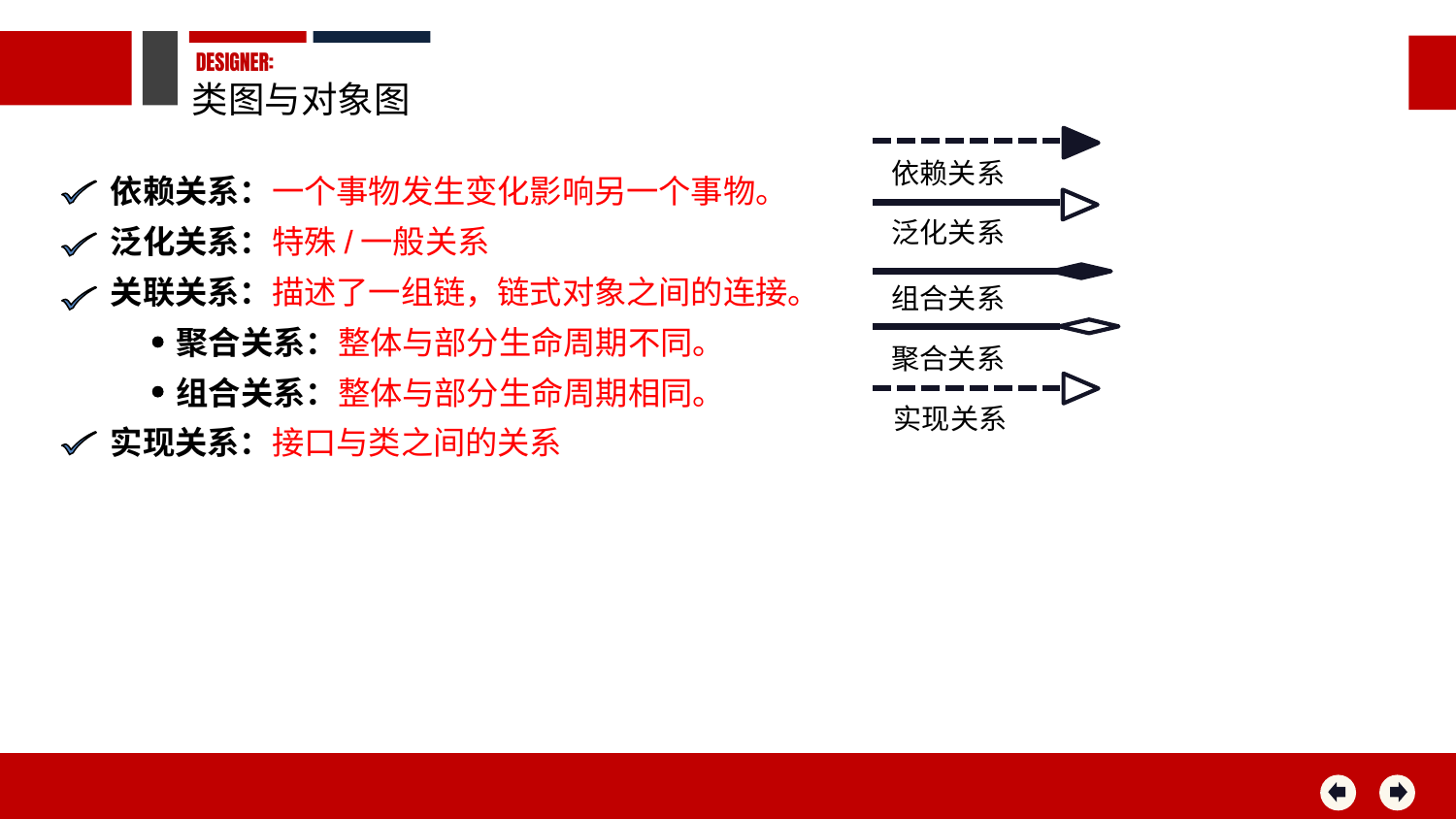

DESIGNER:
类图与对象图

依赖关系

泛化关系

组合关系

聚合关系

实现关系
依赖关系：一个事物发生变化影响另一个事物。
泛化关系：特殊/一般关系
关联关系：描述了一组链，链式对象之间的连接。
        聚合关系：整体与部分生命周期不同。
        组合关系：整体与部分生命周期相同。
实现关系：接口与类之间的关系